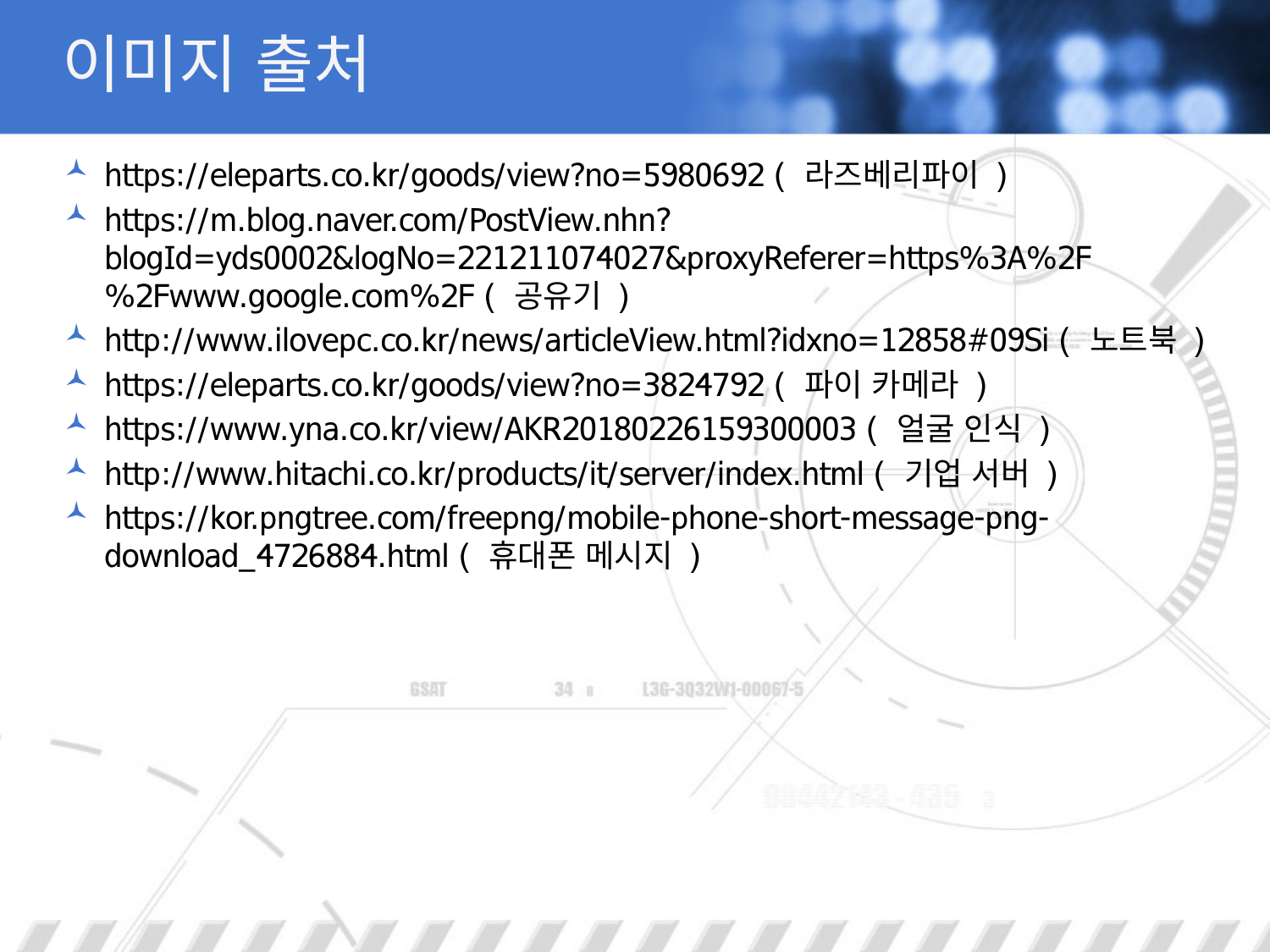

# 이미지 출처
https://eleparts.co.kr/goods/view?no=5980692 ( 라즈베리파이 )
https://m.blog.naver.com/PostView.nhn?blogId=yds0002&logNo=221211074027&proxyReferer=https%3A%2F%2Fwww.google.com%2F ( 공유기 )
http://www.ilovepc.co.kr/news/articleView.html?idxno=12858#09Si ( 노트북 )
https://eleparts.co.kr/goods/view?no=3824792 ( 파이 카메라 )
https://www.yna.co.kr/view/AKR20180226159300003 ( 얼굴 인식 )
http://www.hitachi.co.kr/products/it/server/index.html ( 기업 서버 )
https://kor.pngtree.com/freepng/mobile-phone-short-message-png-download_4726884.html ( 휴대폰 메시지 )